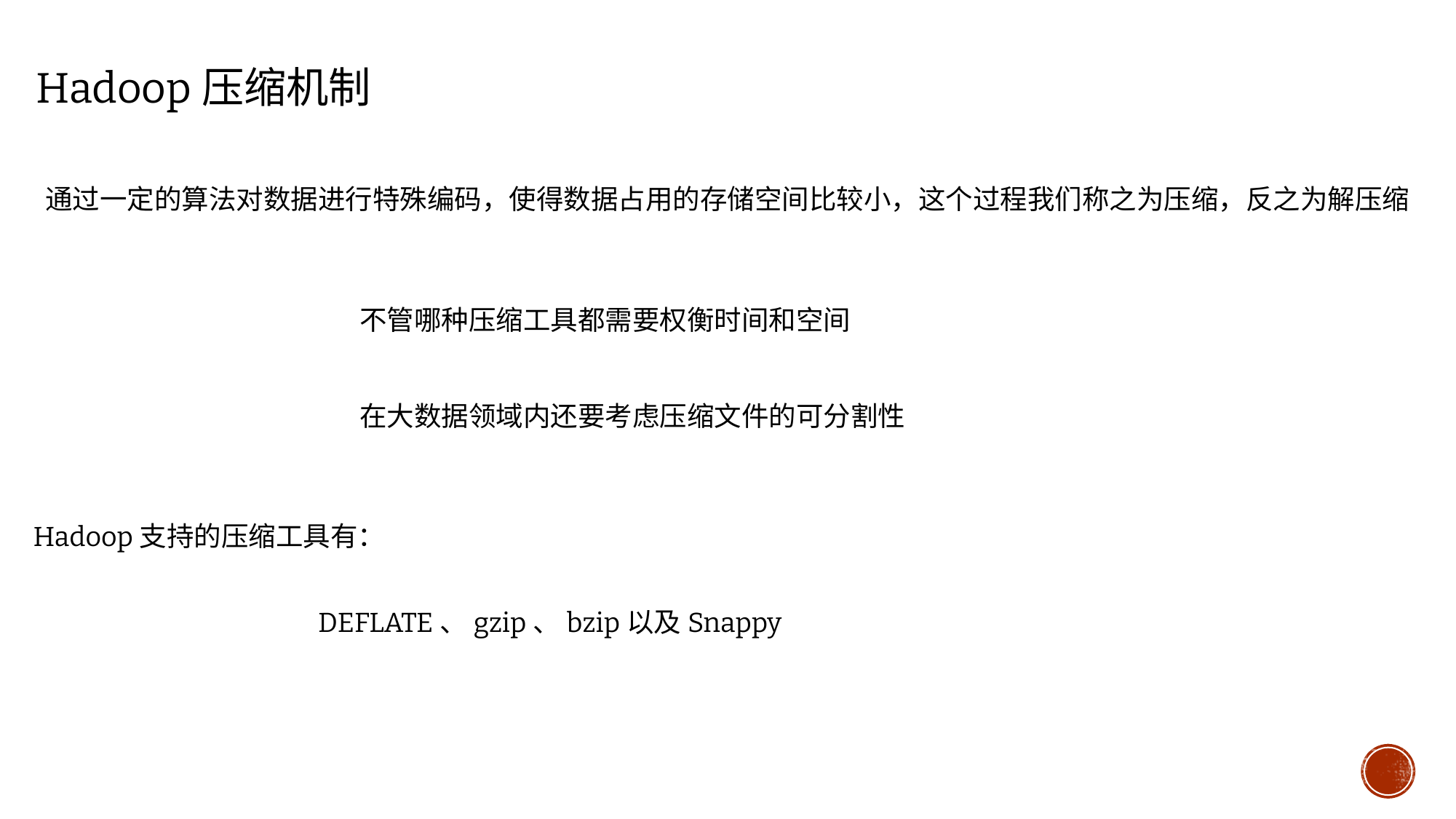

Hadoop压缩机制
通过一定的算法对数据进行特殊编码，使得数据占用的存储空间比较小，这个过程我们称之为压缩，反之为解压缩
不管哪种压缩工具都需要权衡时间和空间
在大数据领域内还要考虑压缩文件的可分割性
Hadoop支持的压缩工具有：
DEFLATE、gzip、bzip以及Snappy